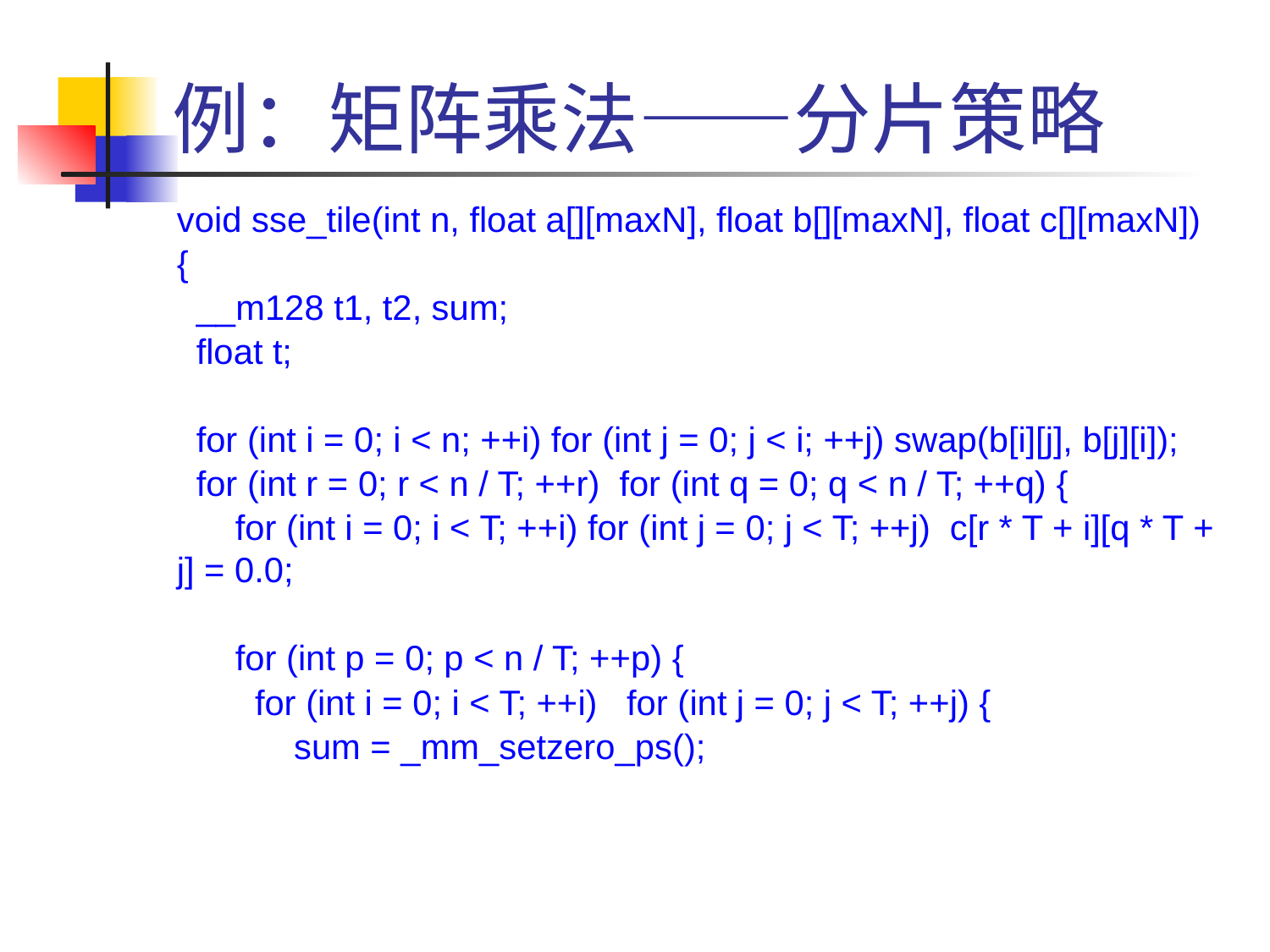

# 例：矩阵乘法——分片策略
void sse_tile(int n, float a[][maxN], float b[][maxN], float c[][maxN])
{
  __m128 t1, t2, sum;
  float t;

  for (int i = 0; i < n; ++i) for (int j = 0; j < i; ++j) swap(b[i][j], b[j][i]);
  for (int r = 0; r < n / T; ++r)  for (int q = 0; q < n / T; ++q) {
      for (int i = 0; i < T; ++i) for (int j = 0; j < T; ++j)  c[r * T + i][q * T + j] = 0.0;

      for (int p = 0; p < n / T; ++p) {
        for (int i = 0; i < T; ++i)   for (int j = 0; j < T; ++j) {
            sum = _mm_setzero_ps();